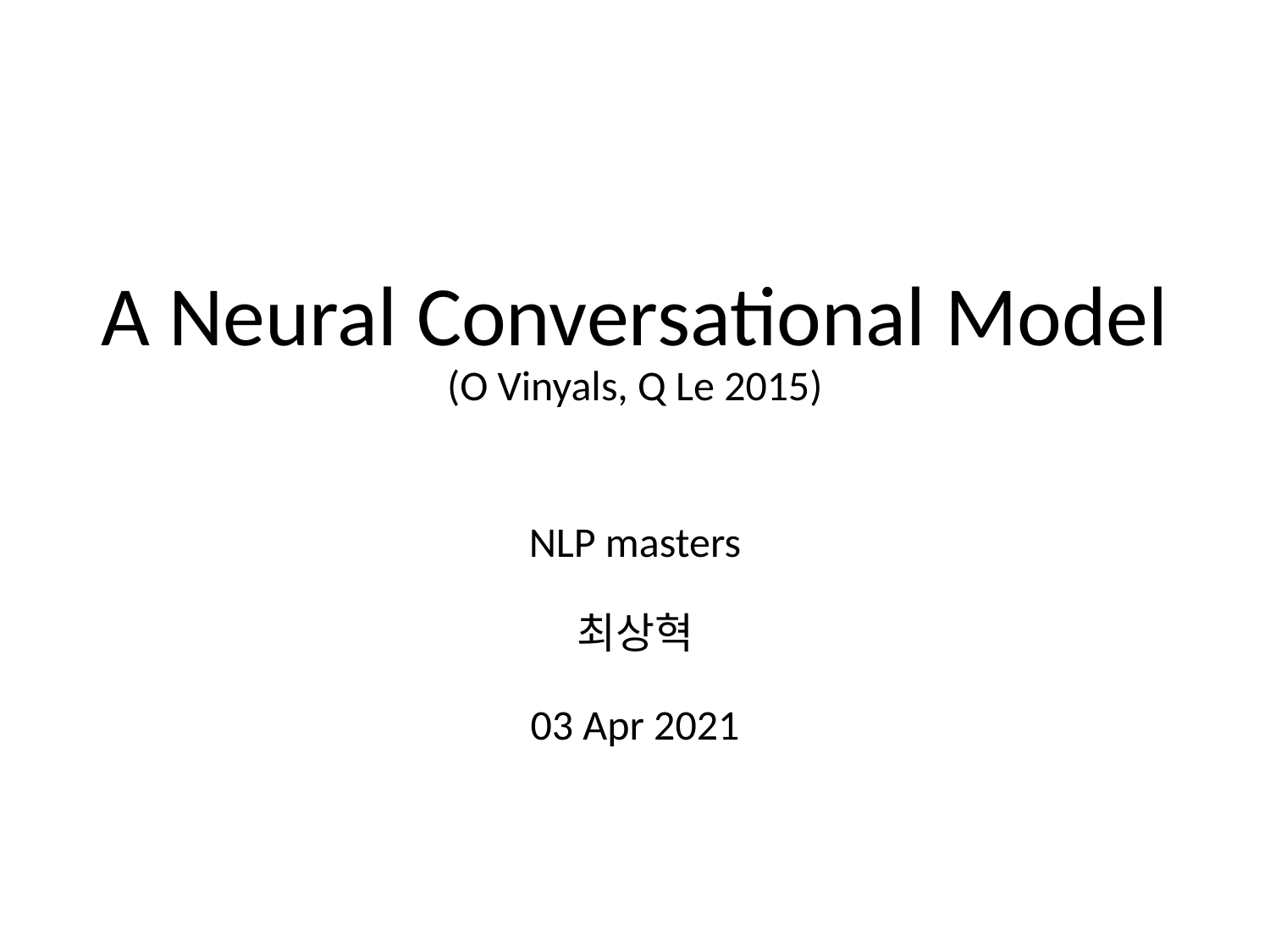

# A Neural Conversational Model (O Vinyals, Q Le 2015)
NLP masters
최상혁
03 Apr 2021